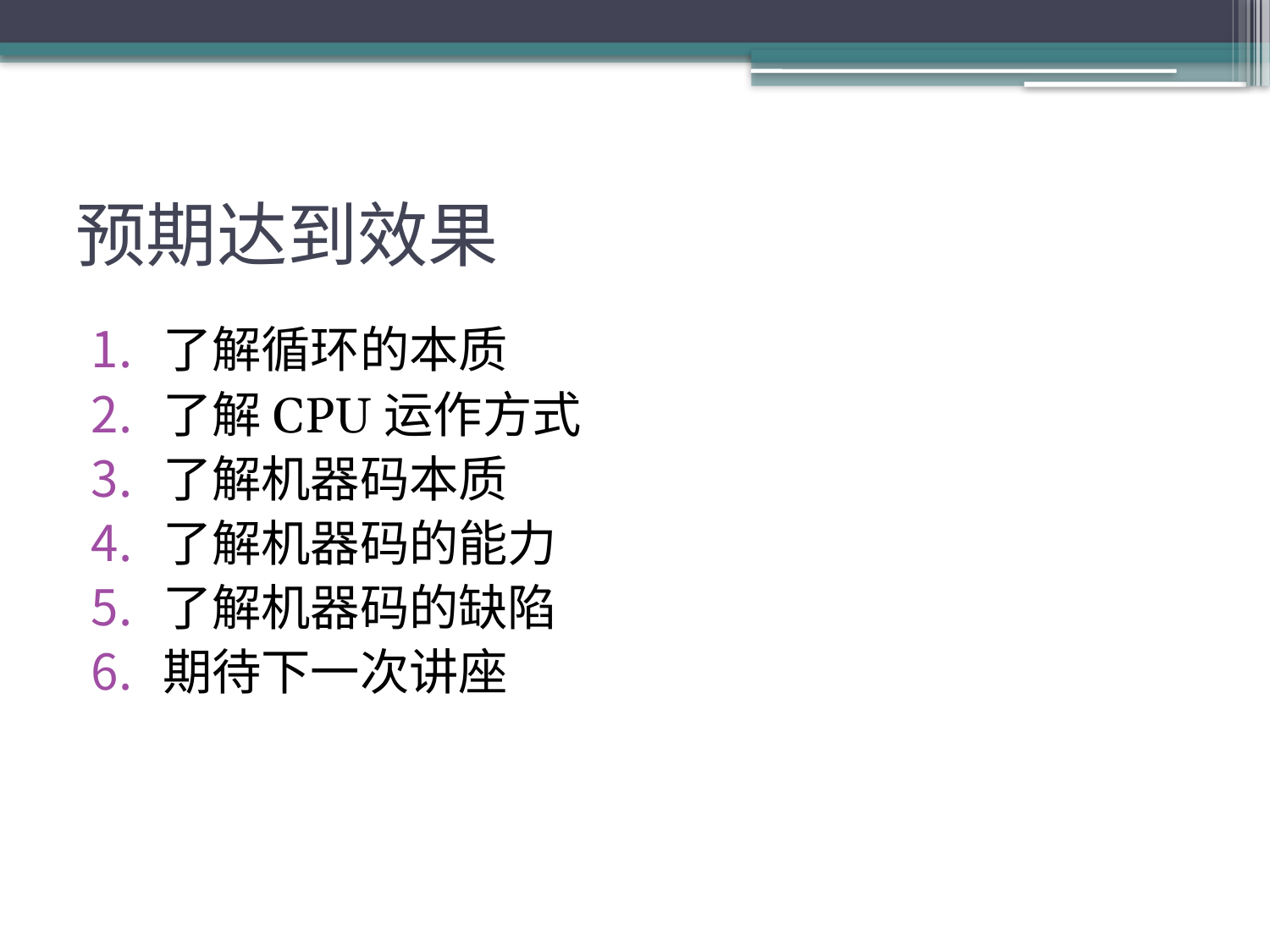

# 预期达到效果
了解循环的本质
了解CPU运作方式
了解机器码本质
了解机器码的能力
了解机器码的缺陷
期待下一次讲座